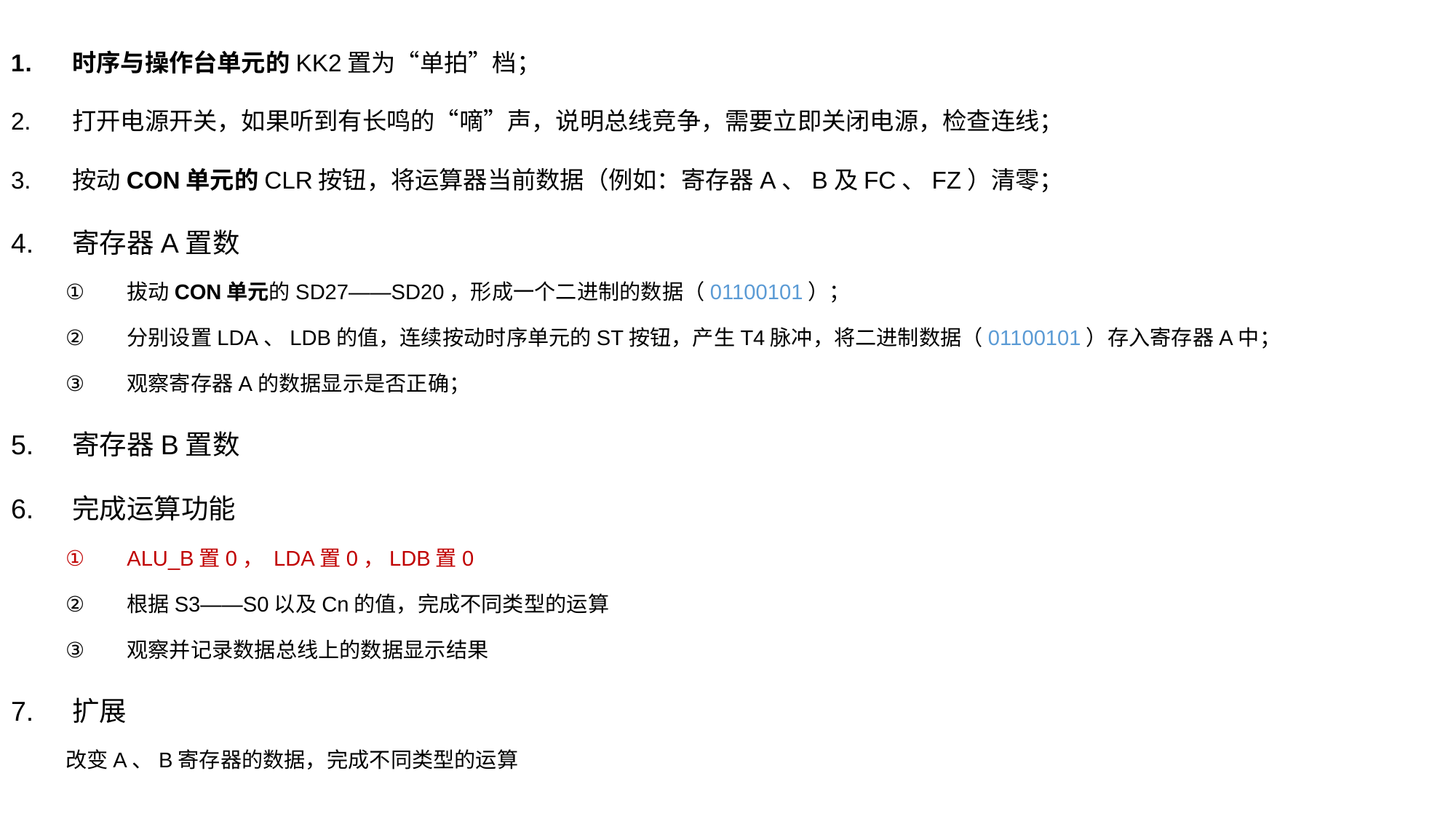

时序与操作台单元的KK2置为“单拍”档；
打开电源开关，如果听到有长鸣的“嘀”声，说明总线竞争，需要立即关闭电源，检查连线；
按动CON单元的CLR按钮，将运算器当前数据（例如：寄存器A、B及FC、FZ）清零；
寄存器A置数
拔动CON单元的SD27——SD20，形成一个二进制的数据（01100101）；
分别设置LDA、LDB的值，连续按动时序单元的ST按钮，产生T4脉冲，将二进制数据（01100101）存入寄存器A中；
观察寄存器A的数据显示是否正确；
寄存器B置数
完成运算功能
ALU_B置0， LDA置0，LDB置0
根据S3——S0以及Cn的值，完成不同类型的运算
观察并记录数据总线上的数据显示结果
扩展
改变A、B寄存器的数据，完成不同类型的运算